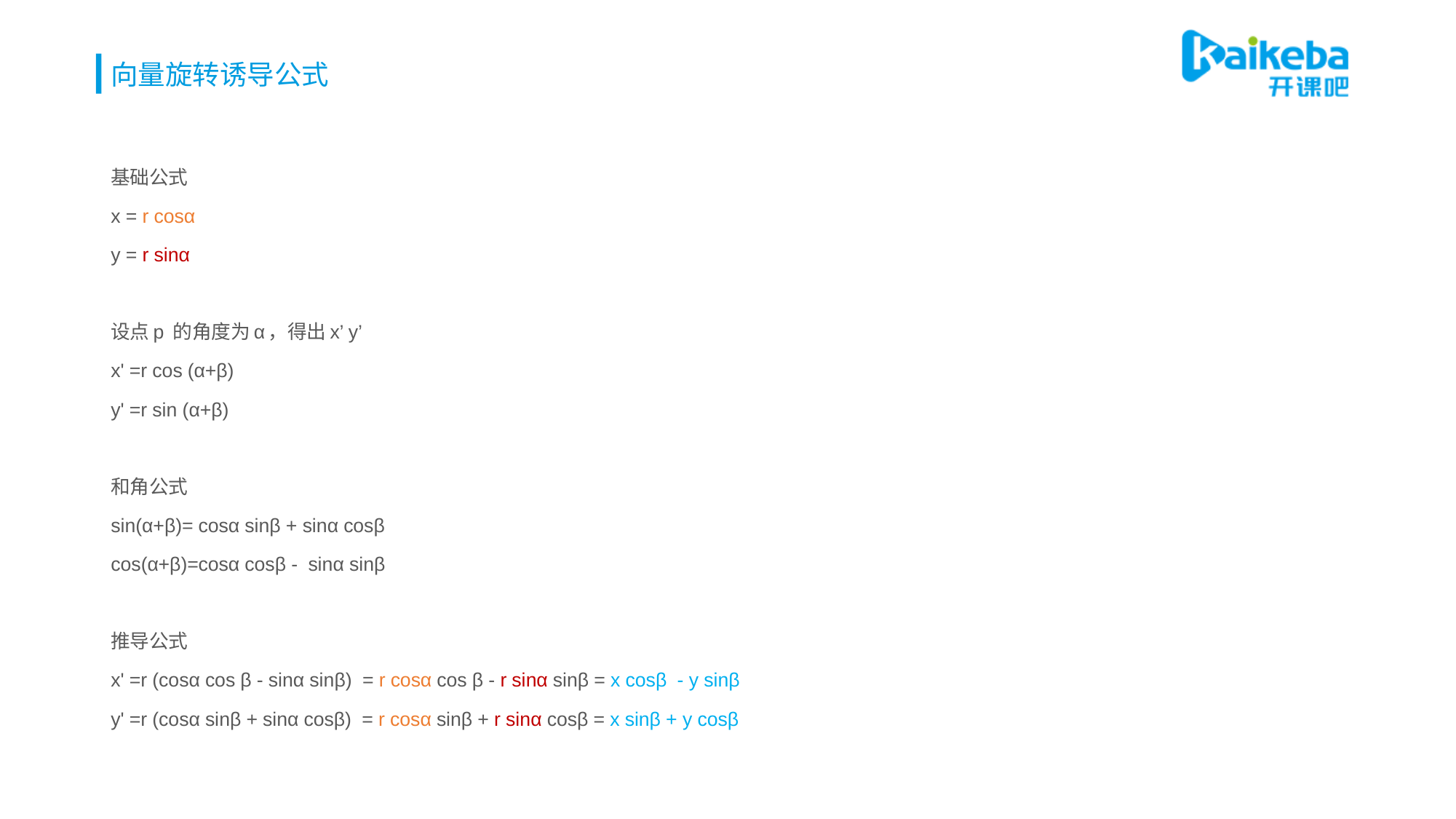

# 向量旋转诱导公式
基础公式
x = r cosα
y = r sinα

设点p 的角度为α，得出x’ y’
x' =r cos (α+β)
y' =r sin (α+β)

和角公式
sin(α+β)= cosα sinβ + sinα cosβ
cos(α+β)=cosα cosβ -  sinα sinβ

推导公式
x' =r (cosα cos β - sinα sinβ)  = r cosα cos β - r sinα sinβ = x cosβ  - y sinβ
y' =r (cosα sinβ + sinα cosβ)  = r cosα sinβ + r sinα cosβ = x sinβ + y cosβ